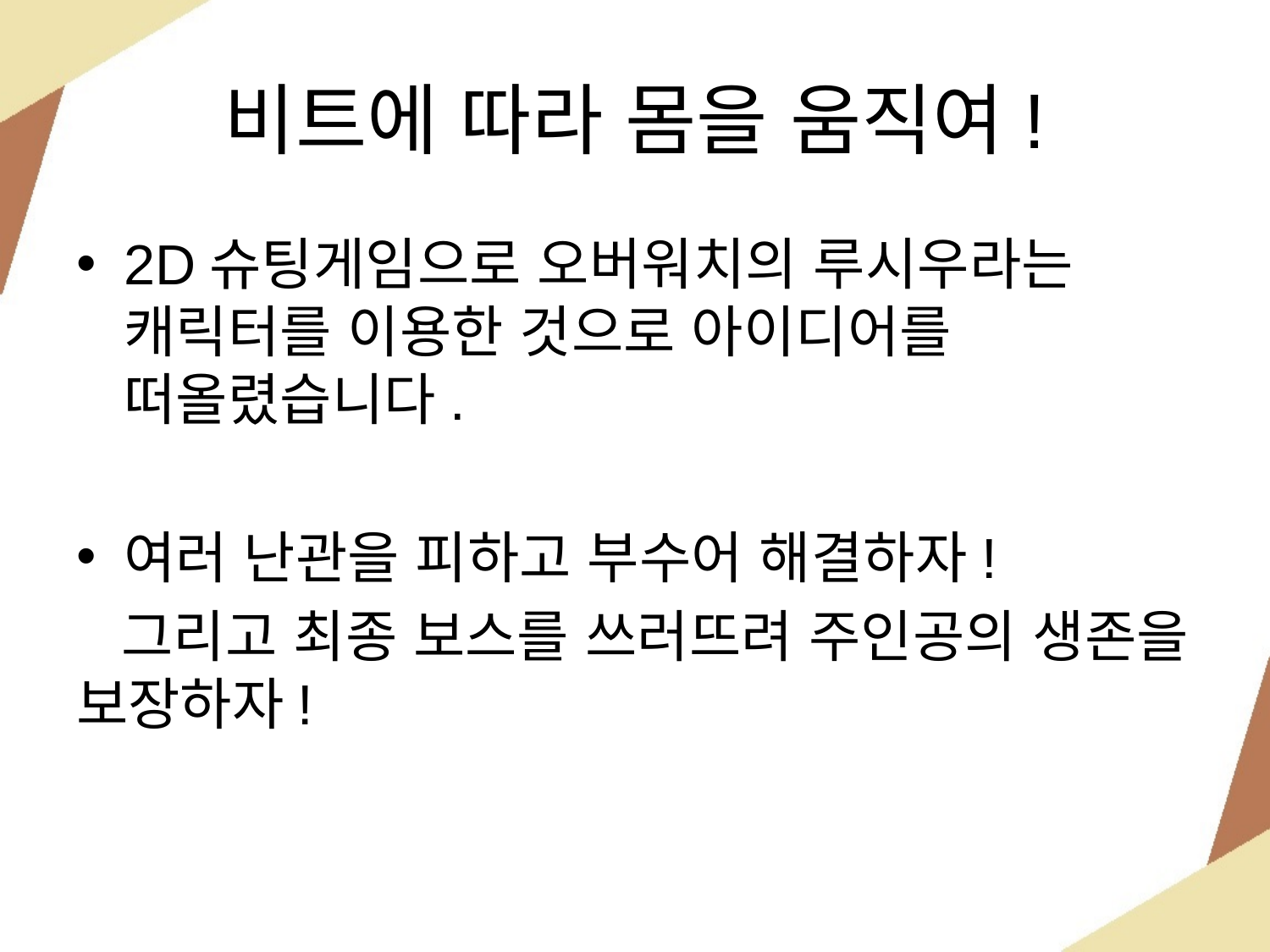

# 비트에 따라 몸을 움직여!
2D슈팅게임으로 오버워치의 루시우라는 캐릭터를 이용한 것으로 아이디어를 떠올렸습니다.

여러 난관을 피하고 부수어 해결하자!
  그리고 최종 보스를 쓰러뜨려 주인공의 생존을 보장하자!